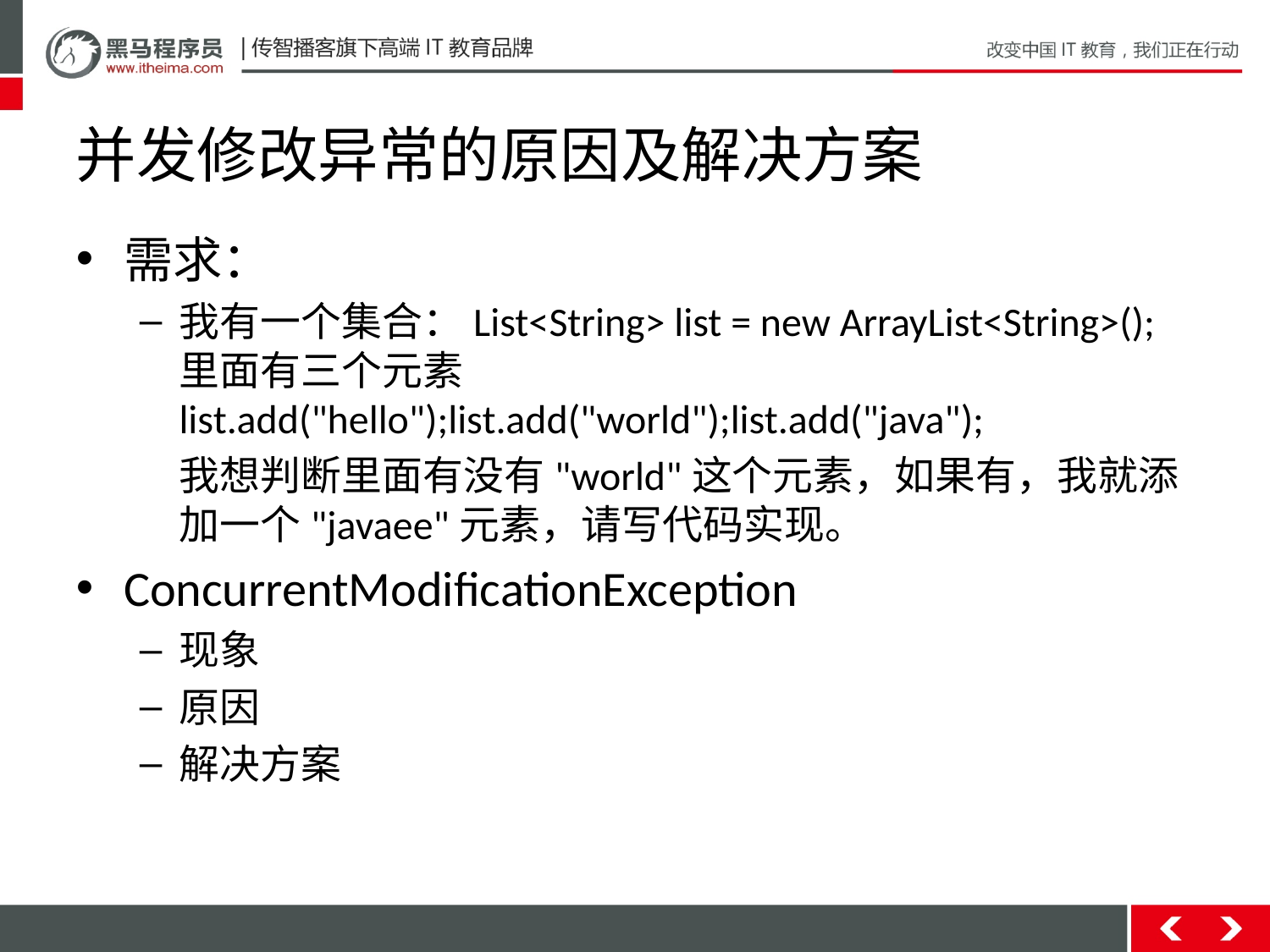

# 并发修改异常的原因及解决方案
需求：
我有一个集合：List<String> list = new ArrayList<String>();里面有三个元素list.add("hello");list.add("world");list.add("java");
	我想判断里面有没有"world"这个元素，如果有，我就添加一个"javaee"元素，请写代码实现。
ConcurrentModificationException
现象
原因
解决方案